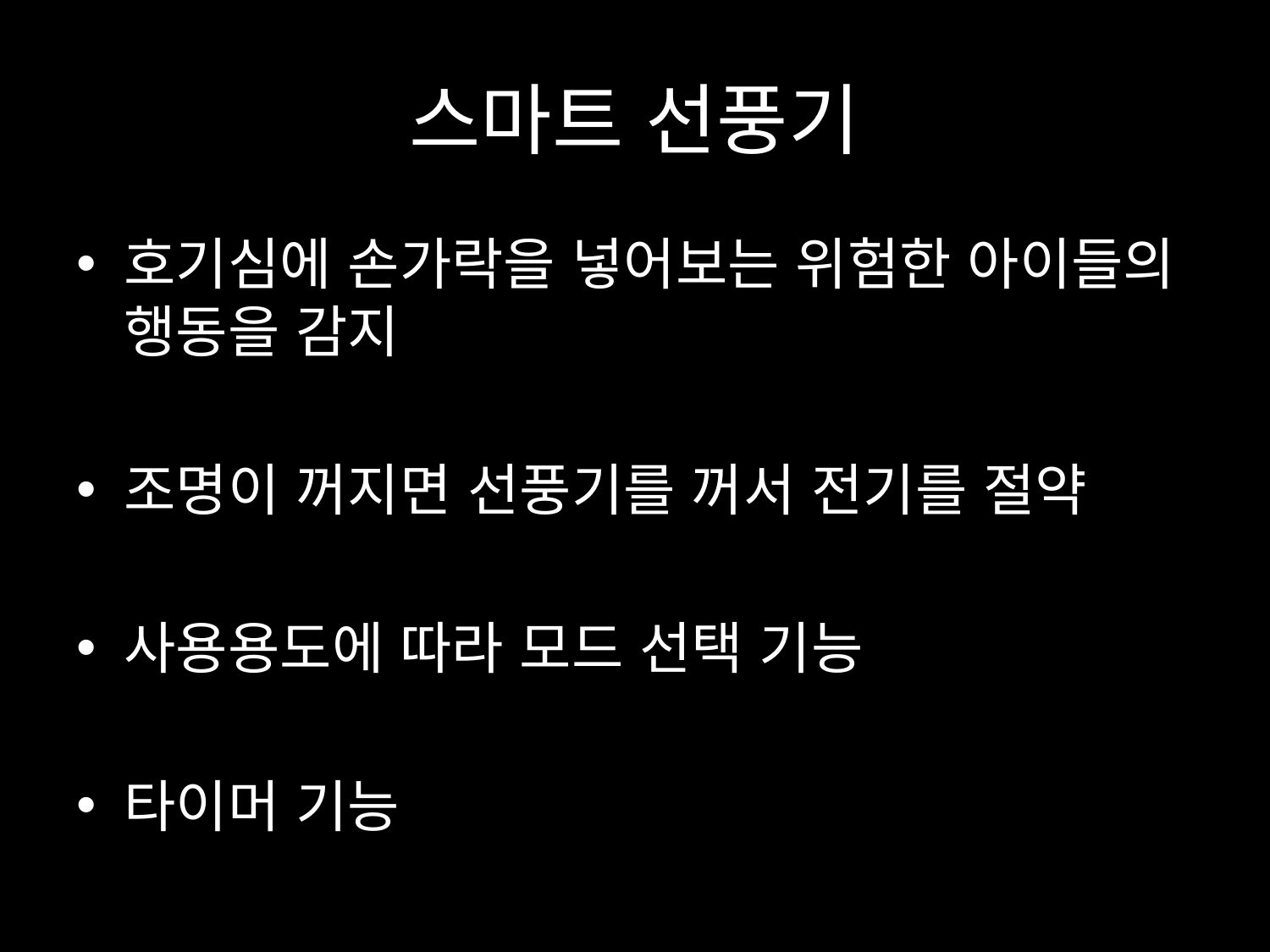

# 스마트 선풍기
호기심에 손가락을 넣어보는 위험한 아이들의 행동을 감지

조명이 꺼지면 선풍기를 꺼서 전기를 절약

사용용도에 따라 모드 선택 기능

타이머 기능